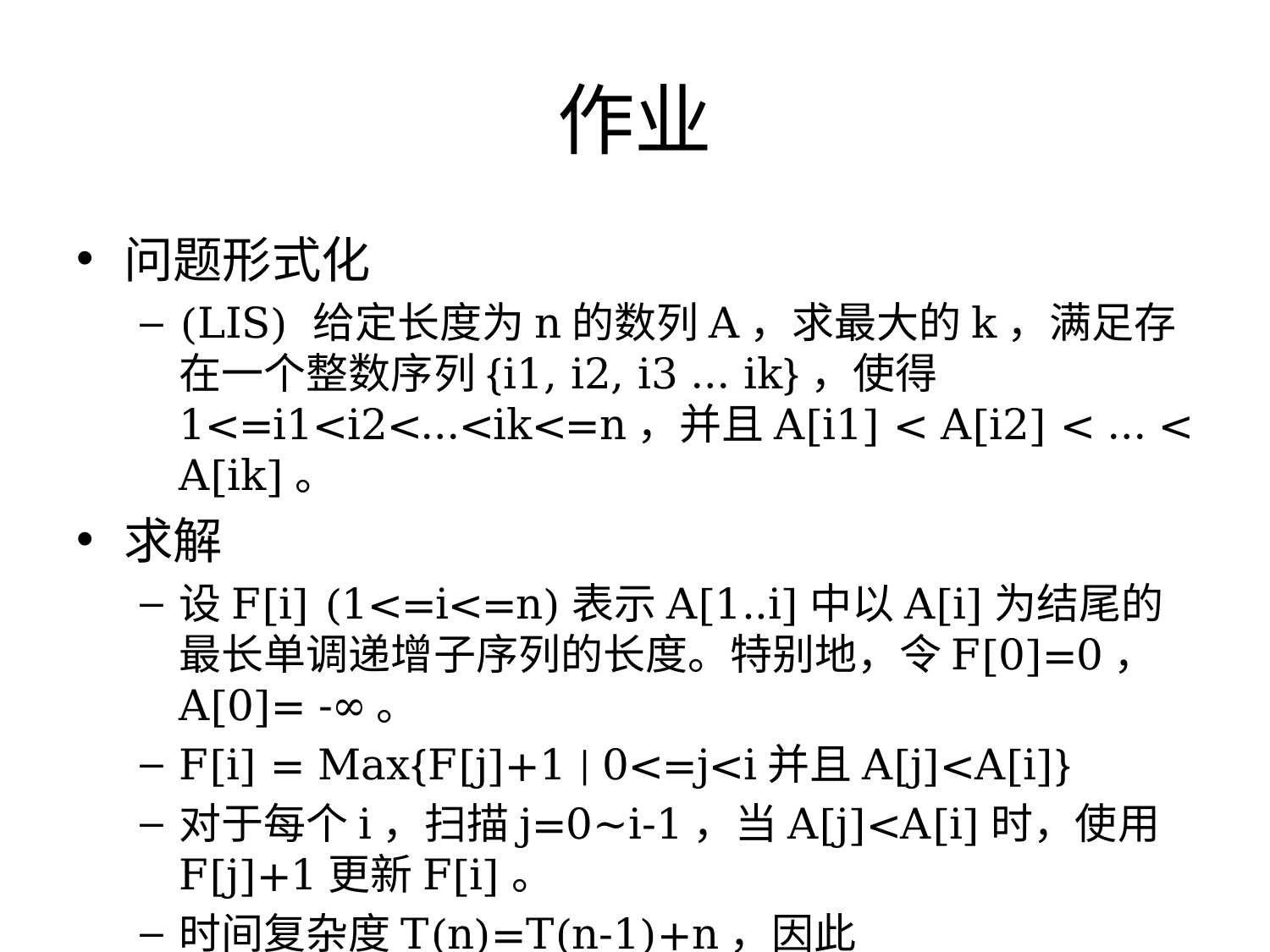

# 作业
问题形式化
(LIS) 给定长度为n的数列A，求最大的k，满足存在一个整数序列{i1, i2, i3 … ik}，使得1<=i1<i2<…<ik<=n，并且A[i1] < A[i2] < … < A[ik]。
求解
设F[i] (1<=i<=n)表示A[1..i]中以A[i]为结尾的最长单调递增子序列的长度。特别地，令F[0]=0，A[0]= -∞。
F[i] = Max{F[j]+1 | 0<=j<i并且A[j]<A[i]}
对于每个i，扫描j=0~i-1，当A[j]<A[i]时，使用F[j]+1更新F[i]。
时间复杂度T(n)=T(n-1)+n，因此T(n)=O(n^2)。